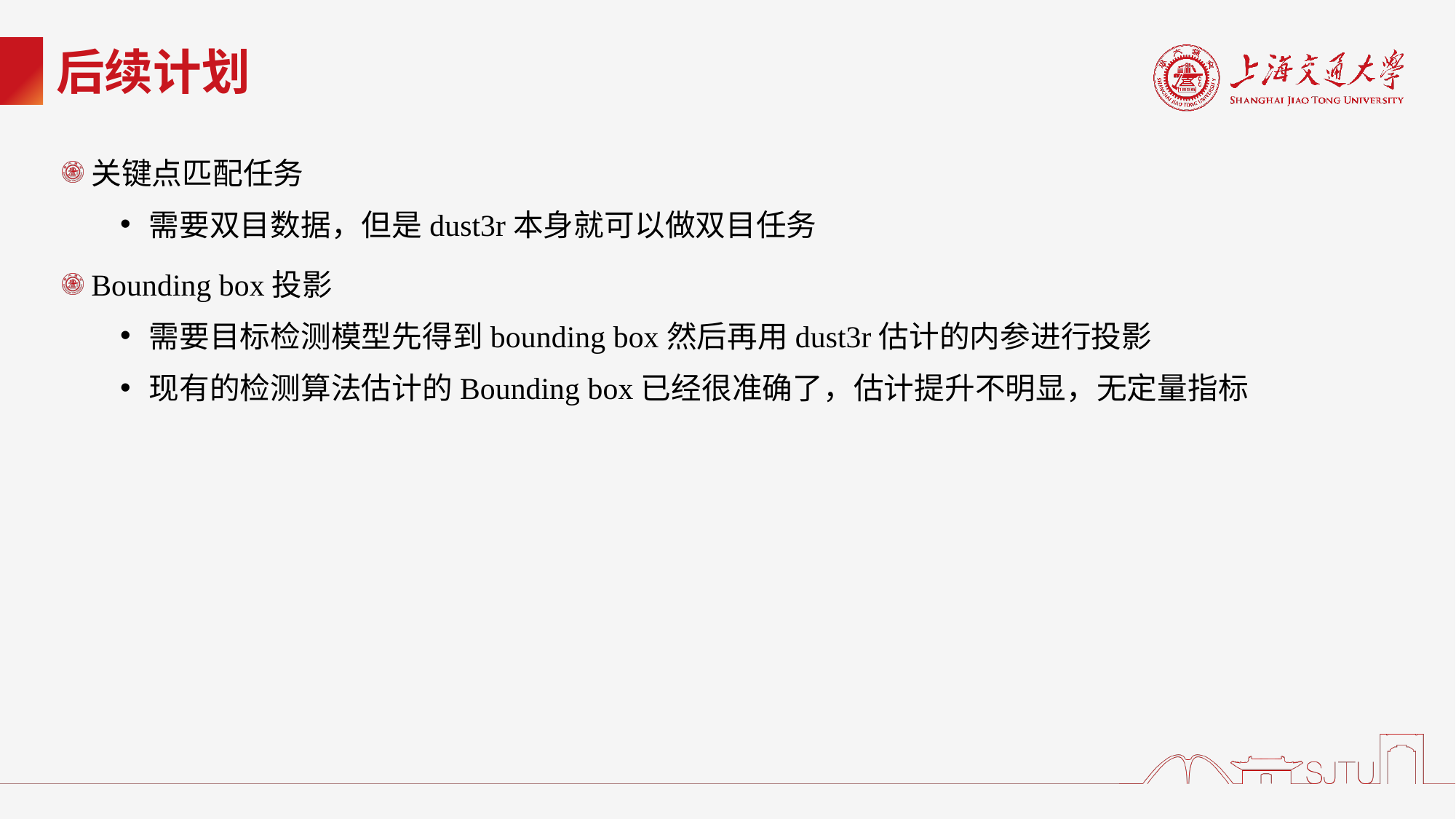

# 后续计划
关键点匹配任务
需要双目数据，但是dust3r本身就可以做双目任务
Bounding box投影
需要目标检测模型先得到bounding box然后再用dust3r估计的内参进行投影
现有的检测算法估计的Bounding box已经很准确了，估计提升不明显，无定量指标